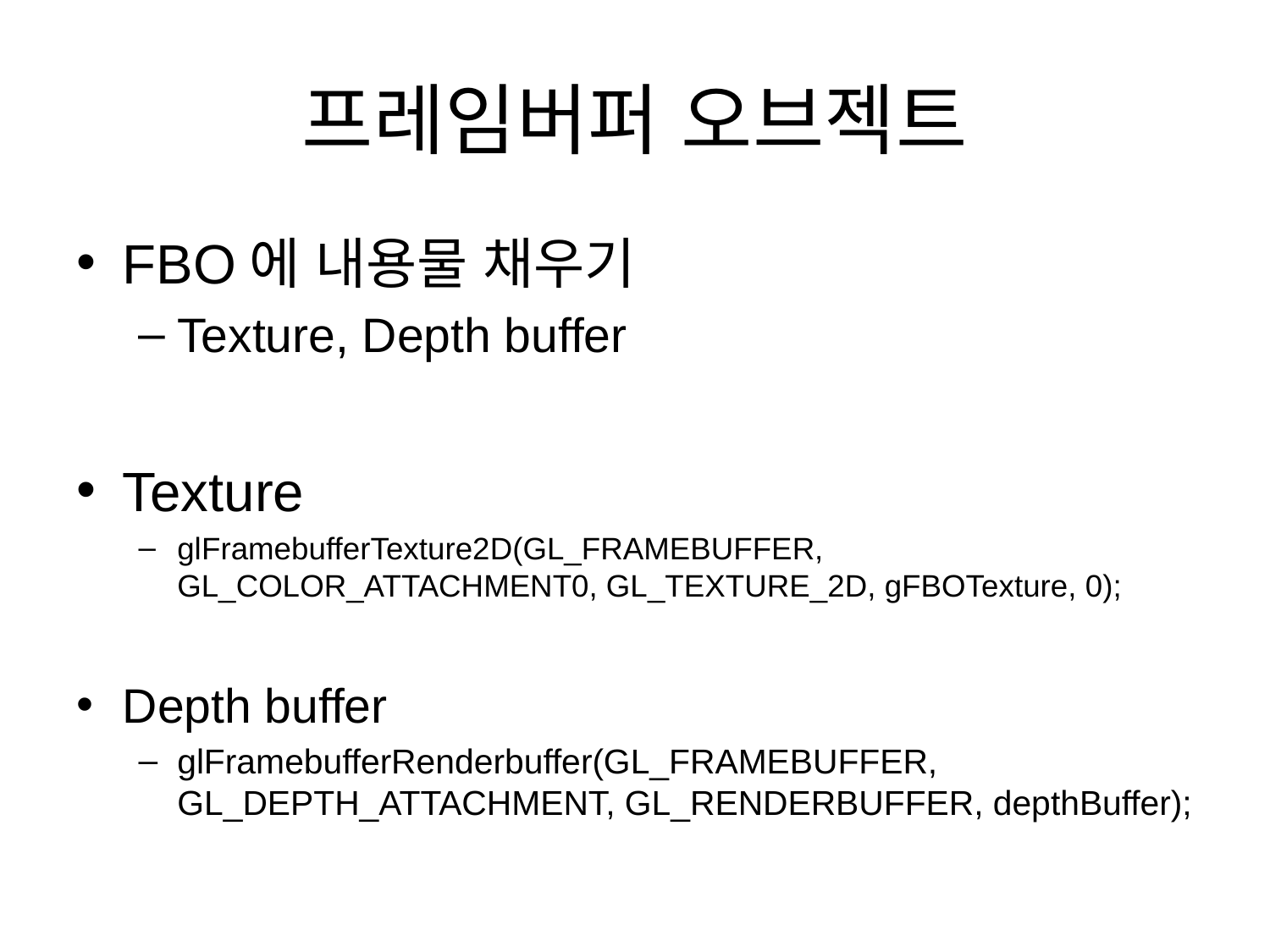

# 프레임버퍼 오브젝트
FBO에 내용물 채우기
Texture, Depth buffer

Texture
glFramebufferTexture2D(GL_FRAMEBUFFER, GL_COLOR_ATTACHMENT0, GL_TEXTURE_2D, gFBOTexture, 0);

Depth buffer
glFramebufferRenderbuffer(GL_FRAMEBUFFER, GL_DEPTH_ATTACHMENT, GL_RENDERBUFFER, depthBuffer);